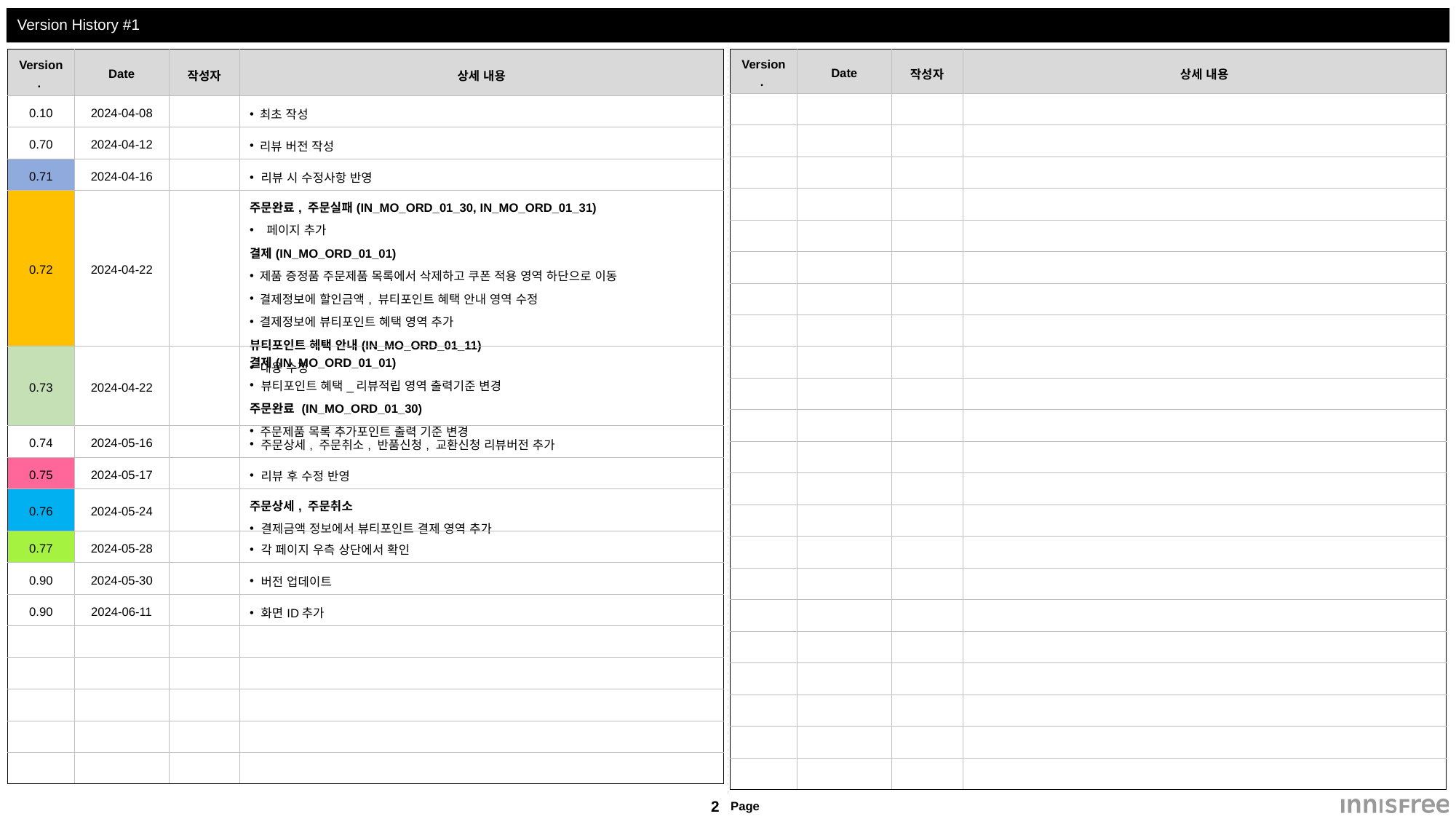

# Version History #1
| Version. | Date | 작성자 | 상세 내용 |
| --- | --- | --- | --- |
| 0.10 | 2024-04-08 |  | 최초 작성 |
| 0.70 | 2024-04-12 |  | 리뷰 버전 작성 |
| 0.71 | 2024-04-16 |  | 리뷰 시 수정사항 반영 |
| 0.72 | 2024-04-22 |  | 주문완료, 주문실패(IN\_MO\_ORD\_01\_30, IN\_MO\_ORD\_01\_31) 페이지 추가 결제(IN\_MO\_ORD\_01\_01) 제품 증정품 주문제품 목록에서 삭제하고 쿠폰 적용 영역 하단으로 이동 결제정보에 할인금액, 뷰티포인트 혜택 안내 영역 수정 결제정보에 뷰티포인트 혜택 영역 추가 뷰티포인트 혜택 안내(IN\_MO\_ORD\_01\_11) 내용 수정 |
| 0.73 | 2024-04-22 |  | 결제(IN\_MO\_ORD\_01\_01) 뷰티포인트 혜택\_리뷰적립 영역 출력기준 변경 주문완료 (IN\_MO\_ORD\_01\_30) 주문제품 목록 추가포인트 출력 기준 변경 |
| 0.74 | 2024-05-16 |  | 주문상세, 주문취소, 반품신청, 교환신청 리뷰버전 추가 |
| 0.75 | 2024-05-17 |  | 리뷰 후 수정 반영 |
| 0.76 | 2024-05-24 |  | 주문상세, 주문취소 결제금액 정보에서 뷰티포인트 결제 영역 추가 |
| 0.77 | 2024-05-28 |  | 각 페이지 우측 상단에서 확인 |
| 0.90 | 2024-05-30 |  | 버전 업데이트 |
| 0.90 | 2024-06-11 |  | 화면ID추가 |
|  |  |  |  |
|  |  |  |  |
|  |  |  |  |
|  |  |  |  |
|  |  |  |  |
| Version. | Date | 작성자 | 상세 내용 |
| --- | --- | --- | --- |
|  |  |  |  |
|  |  |  |  |
|  |  |  |  |
|  |  |  |  |
|  |  |  |  |
|  |  |  |  |
|  |  |  |  |
|  |  |  |  |
|  |  |  |  |
|  |  |  |  |
|  |  |  |  |
|  |  |  |  |
|  |  |  |  |
|  |  |  |  |
|  |  |  |  |
|  |  |  |  |
|  |  |  |  |
|  |  |  |  |
|  |  |  |  |
|  |  |  |  |
|  |  |  |  |
|  |  |  |  |